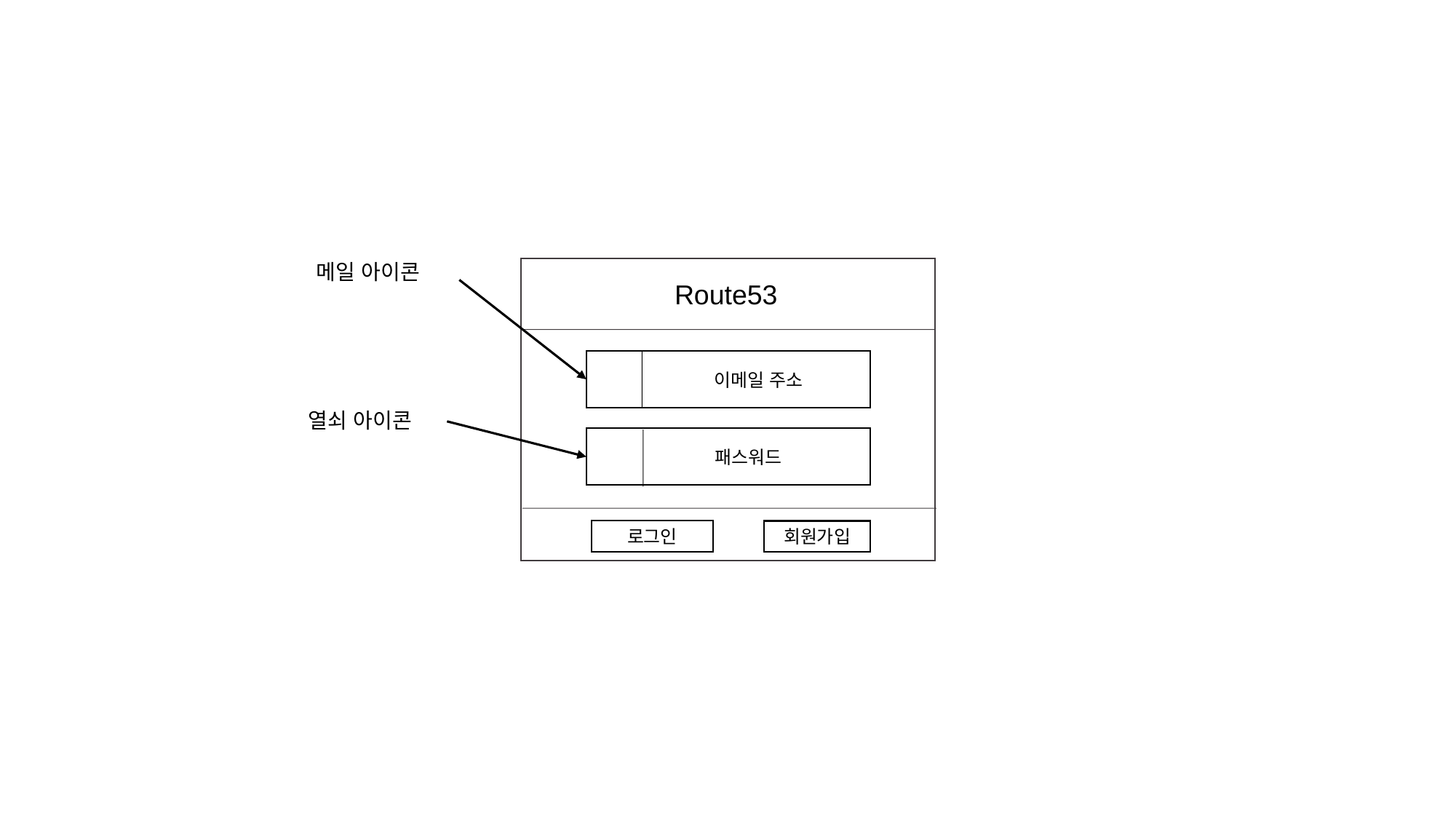

메일 아이콘

Route53
           이메일 주소
열쇠 아이콘
       패스워드
로그인
회원가입